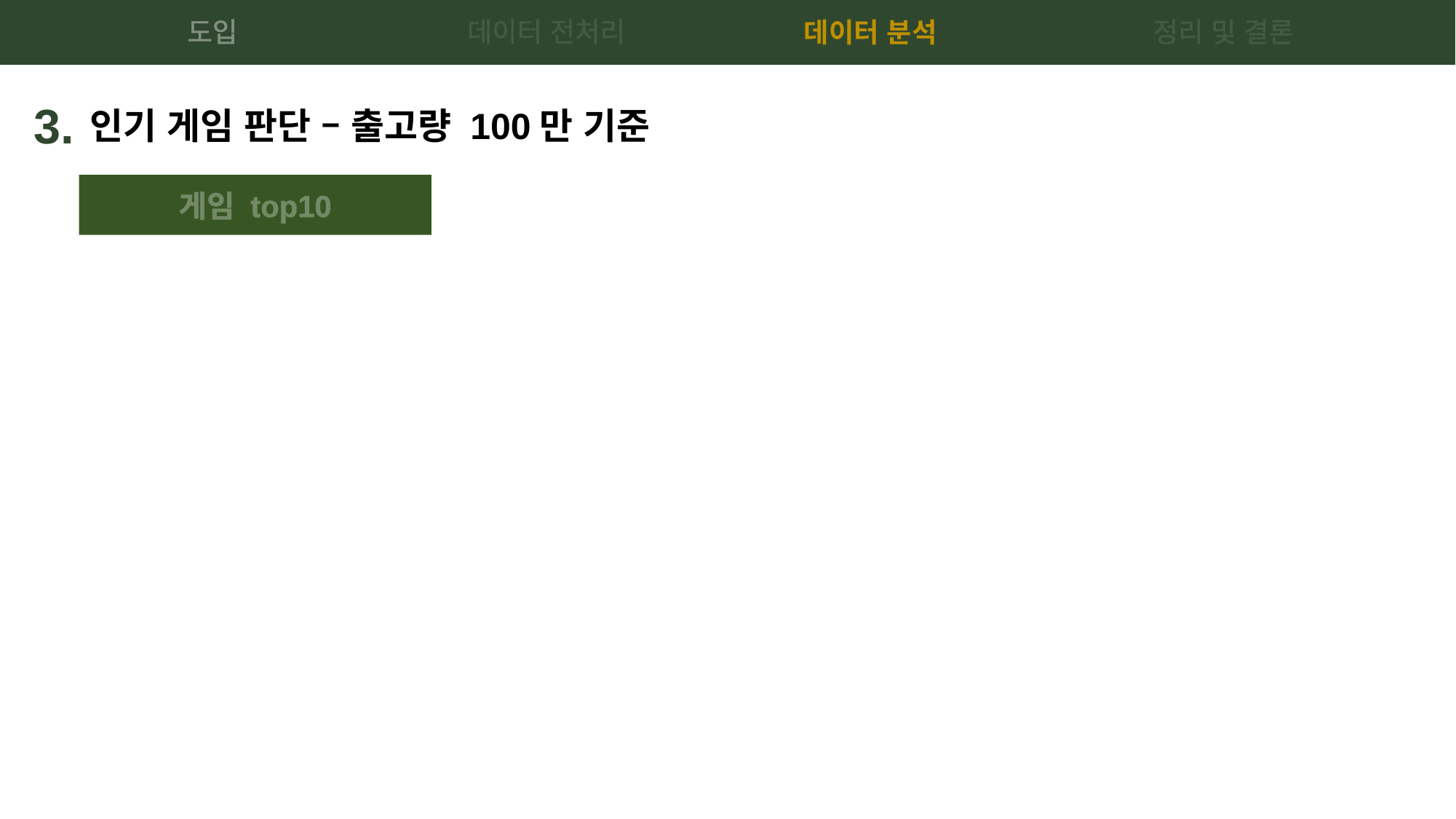

데이터 전처리
도입
정리 및 결론
데이터 분석
3.
인기 게임 판단 – 출고량 100만 기준
게임 top10